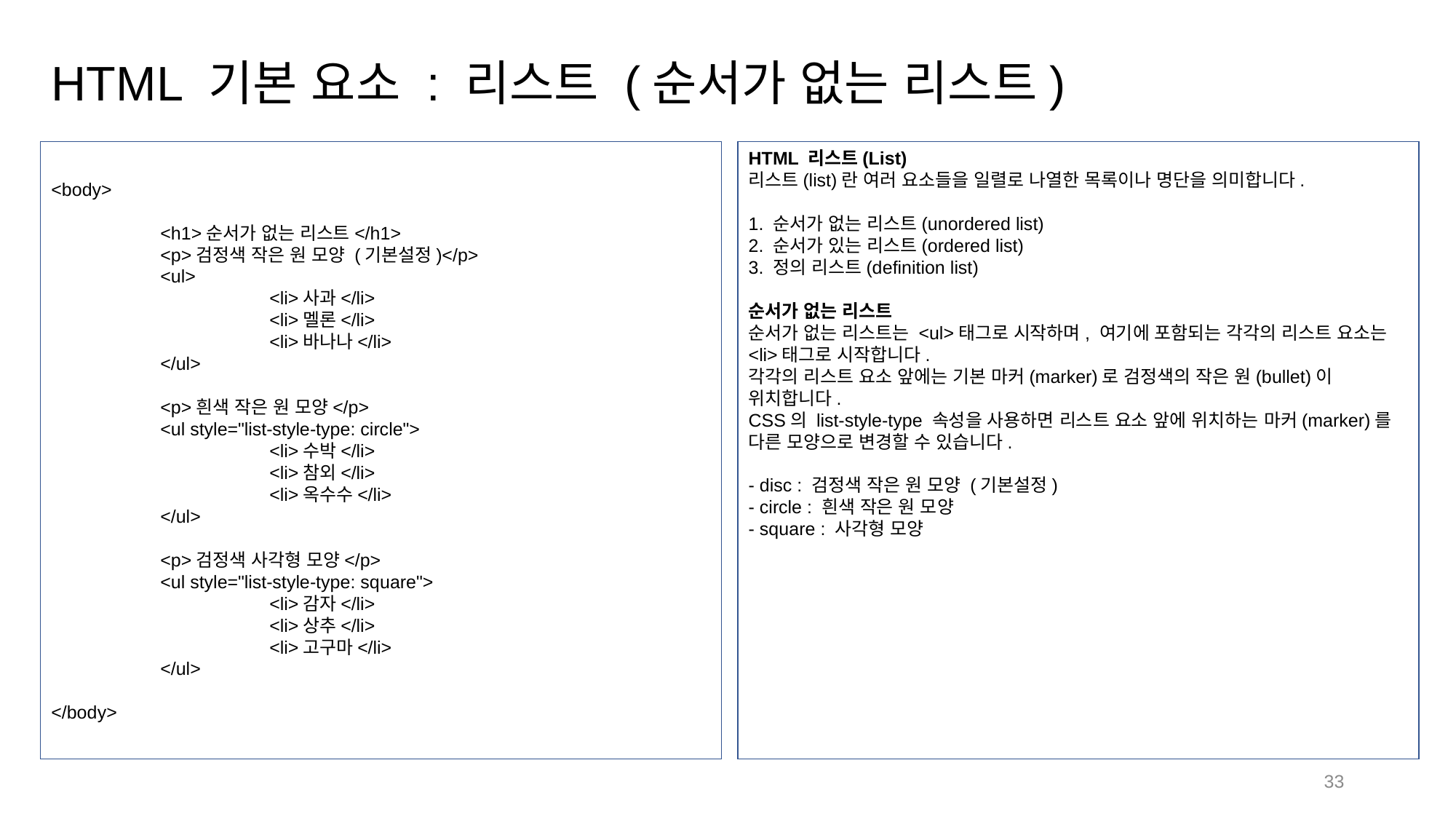

# HTML 기본 요소 : 리스트 (순서가 없는 리스트)
<body>

	<h1>순서가 없는 리스트</h1>
	<p>검정색 작은 원 모양 (기본설정)</p>
	<ul>
		<li>사과</li>
		<li>멜론</li>
		<li>바나나</li>
	</ul>

	<p>흰색 작은 원 모양</p>
	<ul style="list-style-type: circle">
		<li>수박</li>
		<li>참외</li>
		<li>옥수수</li>
	</ul>

	<p>검정색 사각형 모양</p>
	<ul style="list-style-type: square">
		<li>감자</li>
		<li>상추</li>
		<li>고구마</li>
	</ul>

</body>
HTML 리스트(List)
리스트(list)란 여러 요소들을 일렬로 나열한 목록이나 명단을 의미합니다.

1. 순서가 없는 리스트(unordered list)
2. 순서가 있는 리스트(ordered list)
3. 정의 리스트(definition list)

순서가 없는 리스트
순서가 없는 리스트는 <ul>태그로 시작하며, 여기에 포함되는 각각의 리스트 요소는 <li>태그로 시작합니다.
각각의 리스트 요소 앞에는 기본 마커(marker)로 검정색의 작은 원(bullet)이 위치합니다.
CSS의 list-style-type 속성을 사용하면 리스트 요소 앞에 위치하는 마커(marker)를 다른 모양으로 변경할 수 있습니다.

- disc : 검정색 작은 원 모양 (기본설정)
- circle : 흰색 작은 원 모양
- square : 사각형 모양

33